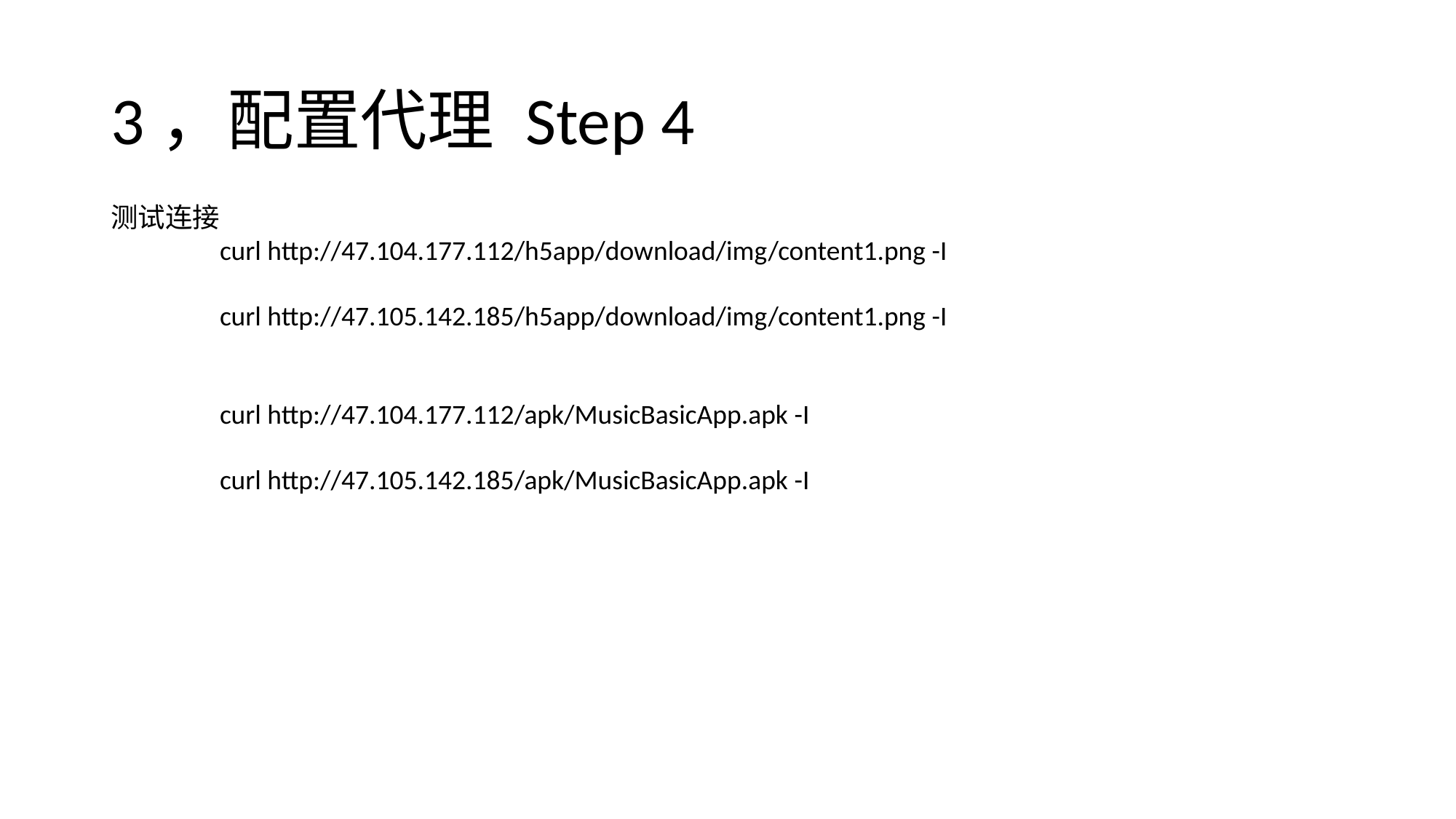

# 3，配置代理 Step 4
测试连接
	curl http://47.104.177.112/h5app/download/img/content1.png -I

	curl http://47.105.142.185/h5app/download/img/content1.png -I

	curl http://47.104.177.112/apk/MusicBasicApp.apk -I

	curl http://47.105.142.185/apk/MusicBasicApp.apk -I